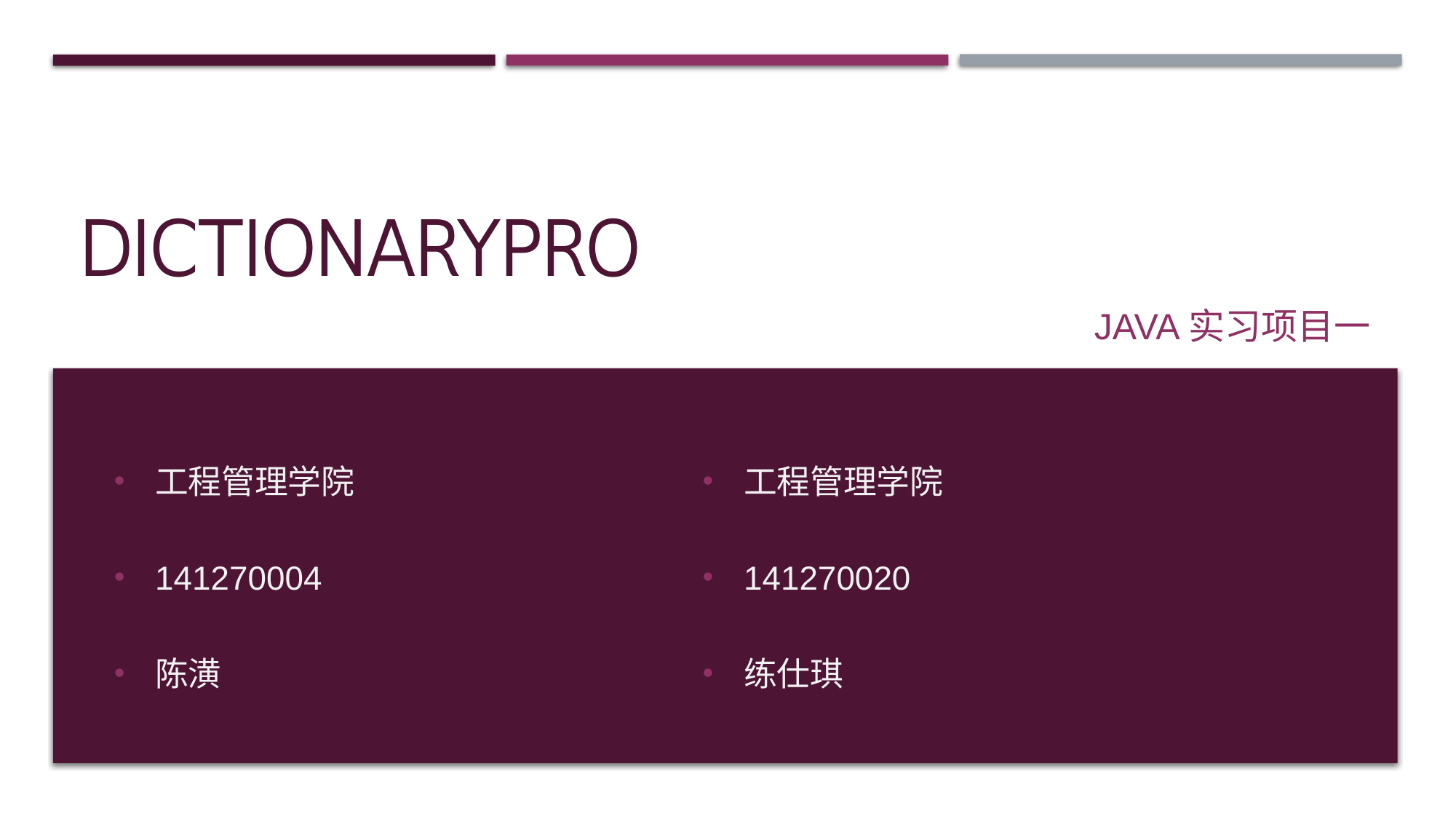

# DICTIonaryPro
Java实习项目一
工程管理学院
141270004
陈潢
工程管理学院
141270020
练仕琪